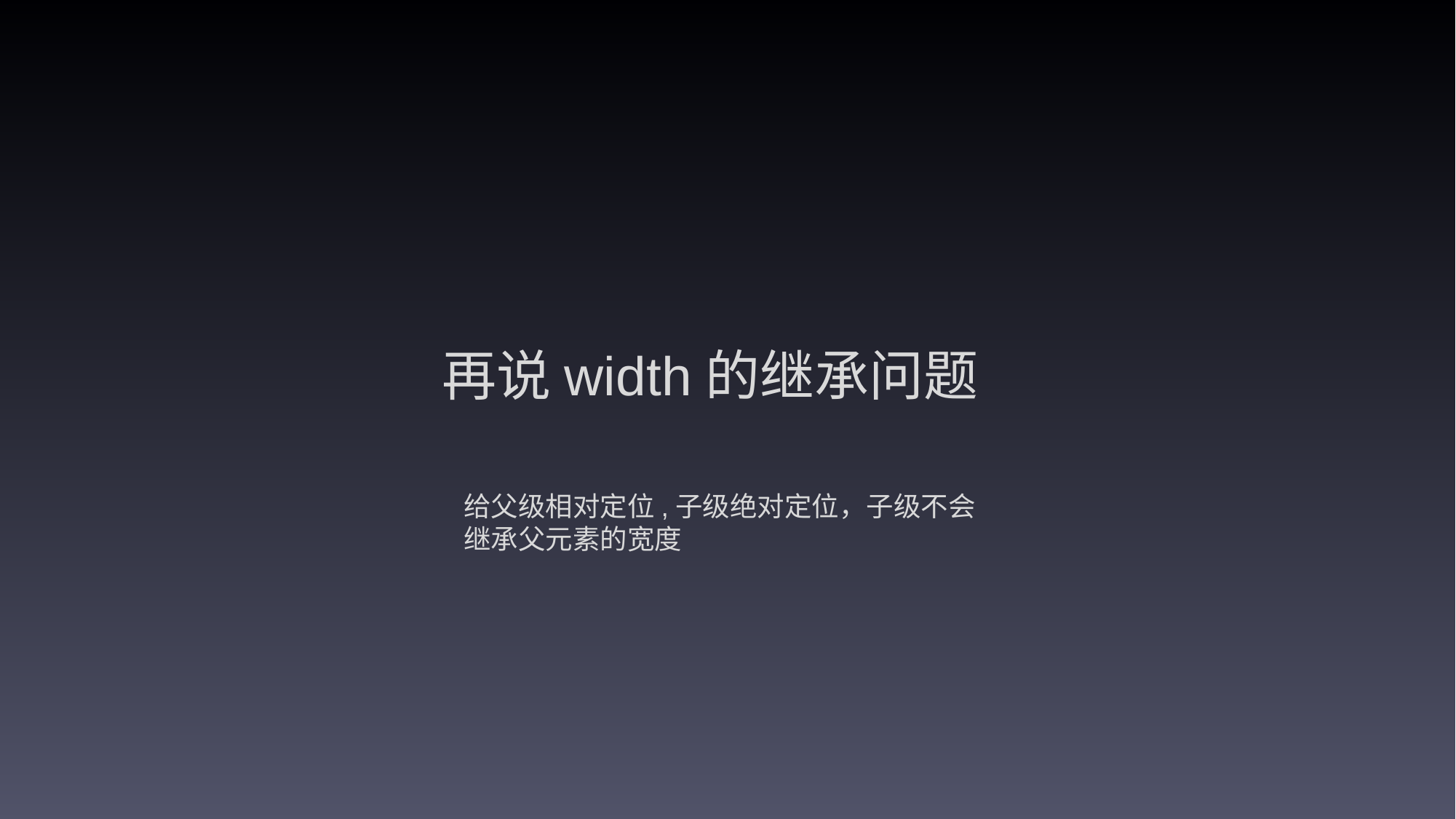

再说width的继承问题

给父级相对定位,子级绝对定位，子级不会继承父元素的宽度